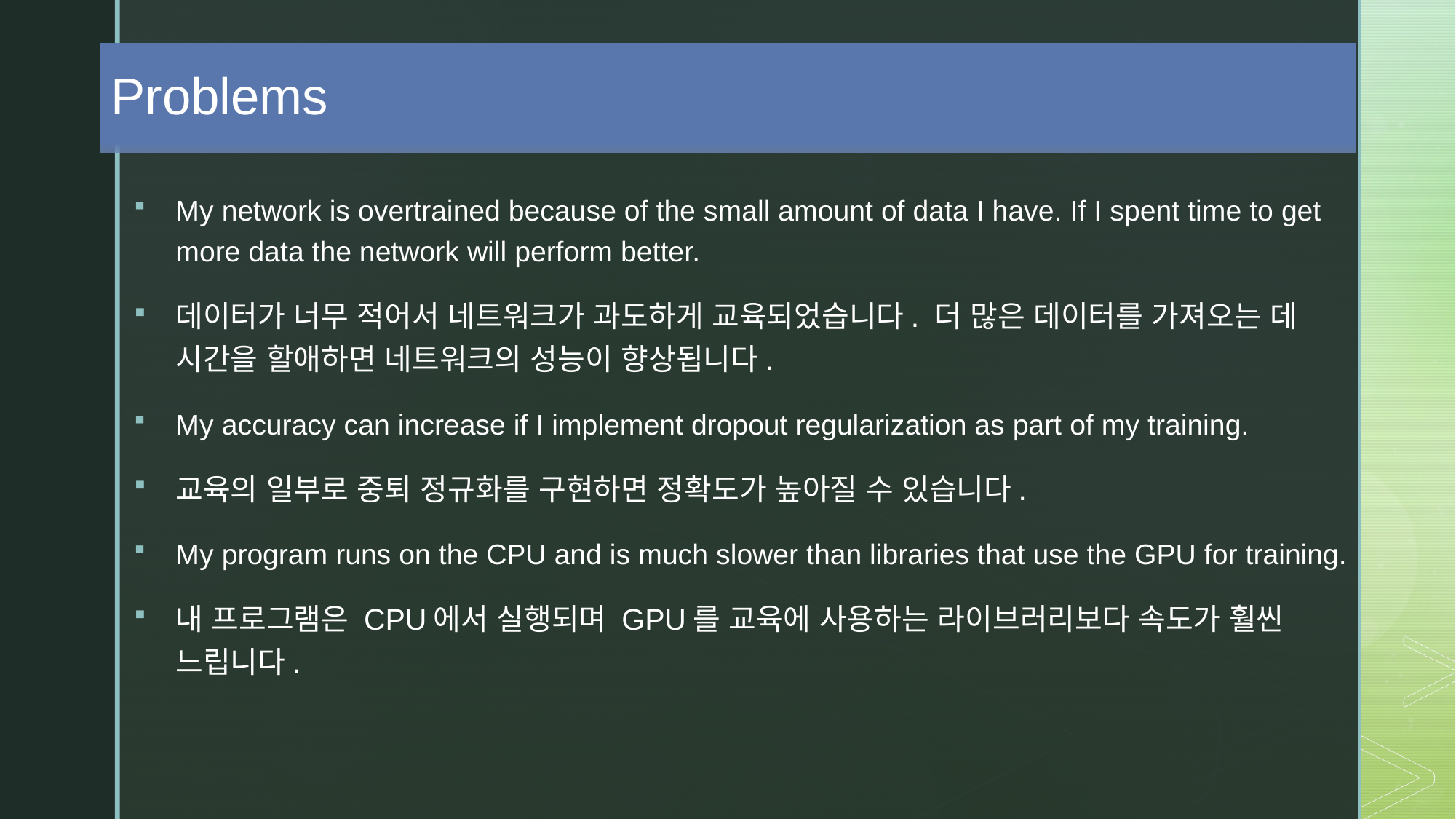

# Problems
My network is overtrained because of the small amount of data I have. If I spent time to get more data the network will perform better.
데이터가 너무 적어서 네트워크가 과도하게 교육되었습니다. 더 많은 데이터를 가져오는 데 시간을 할애하면 네트워크의 성능이 향상됩니다.
My accuracy can increase if I implement dropout regularization as part of my training.
교육의 일부로 중퇴 정규화를 구현하면 정확도가 높아질 수 있습니다.
My program runs on the CPU and is much slower than libraries that use the GPU for training.
내 프로그램은 CPU에서 실행되며 GPU를 교육에 사용하는 라이브러리보다 속도가 훨씬 느립니다.